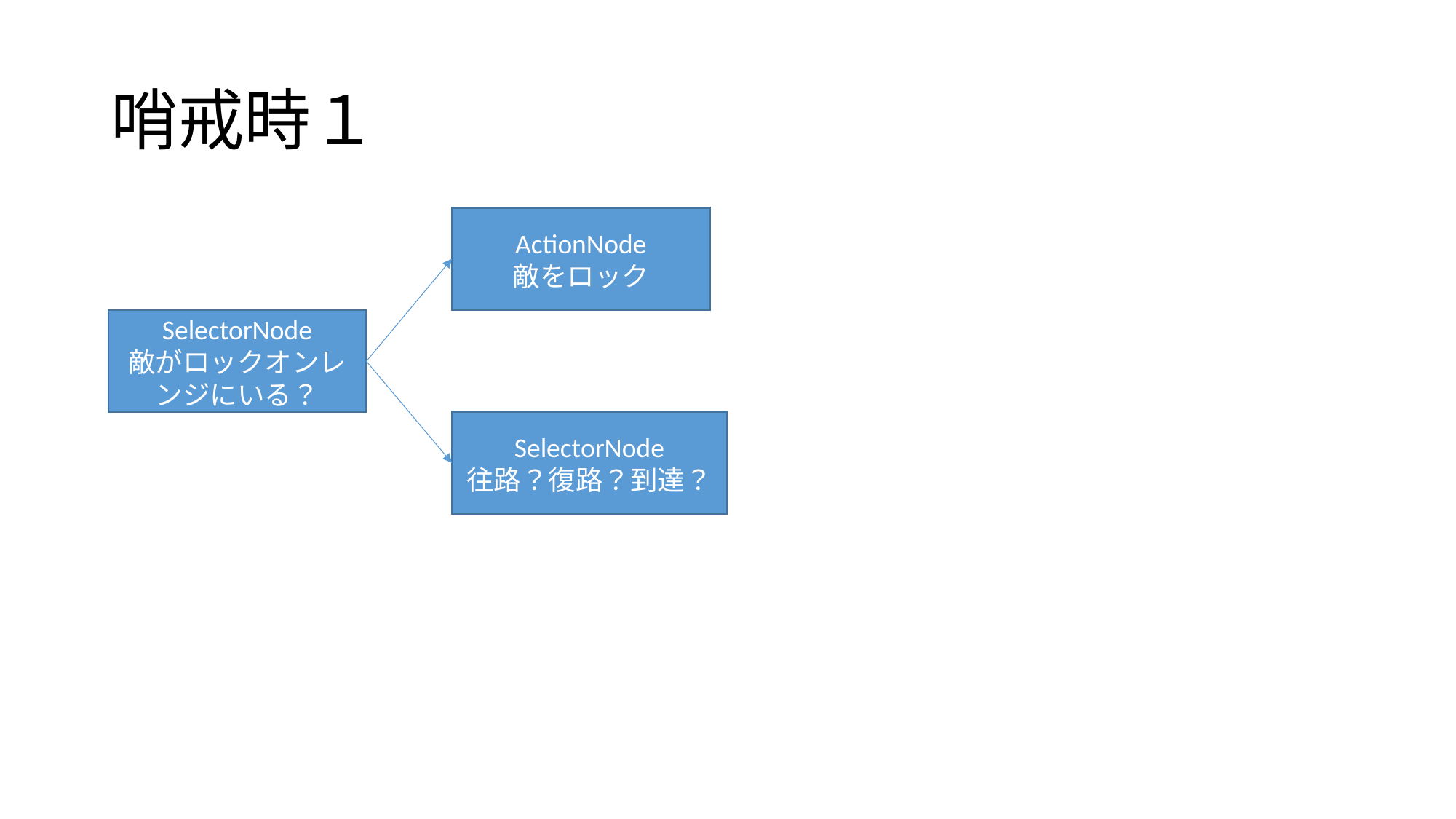

# 哨戒時１
ActionNode
敵をロック
SelectorNode
敵がロックオンレンジにいる？
SelectorNode
往路？復路？到達？